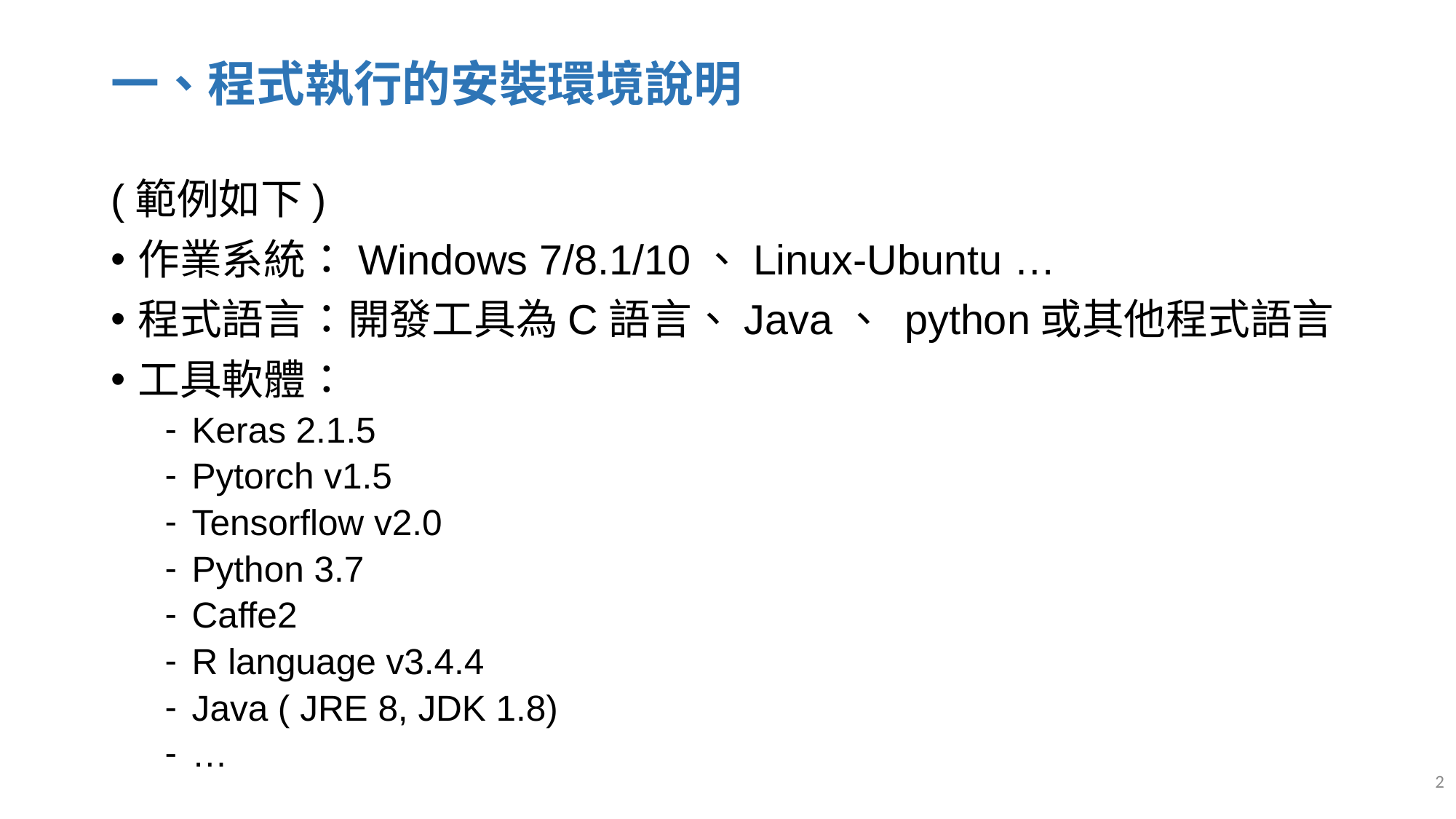

# 一、程式執行的安裝環境說明
(範例如下)
作業系統：Windows 7/8.1/10、Linux-Ubuntu …
程式語言：開發工具為C語言、Java、 python或其他程式語言
工具軟體：
Keras 2.1.5
Pytorch v1.5
Tensorflow v2.0
Python 3.7
Caffe2
R language v3.4.4
Java ( JRE 8, JDK 1.8)
…
2